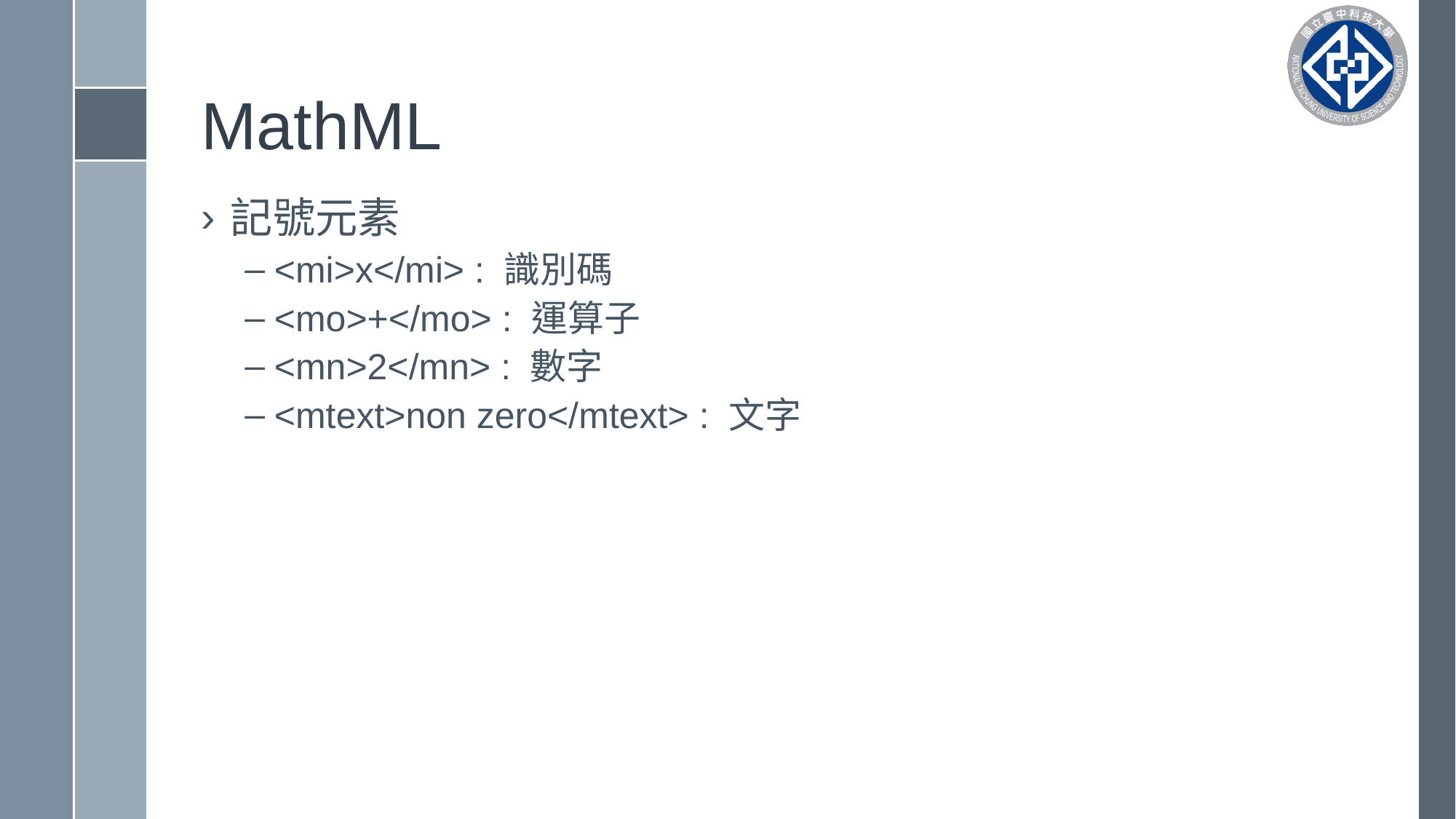

# MathML
記號元素
<mi>x</mi> : 識別碼
<mo>+</mo> : 運算子
<mn>2</mn> : 數字
<mtext>non zero</mtext> : 文字